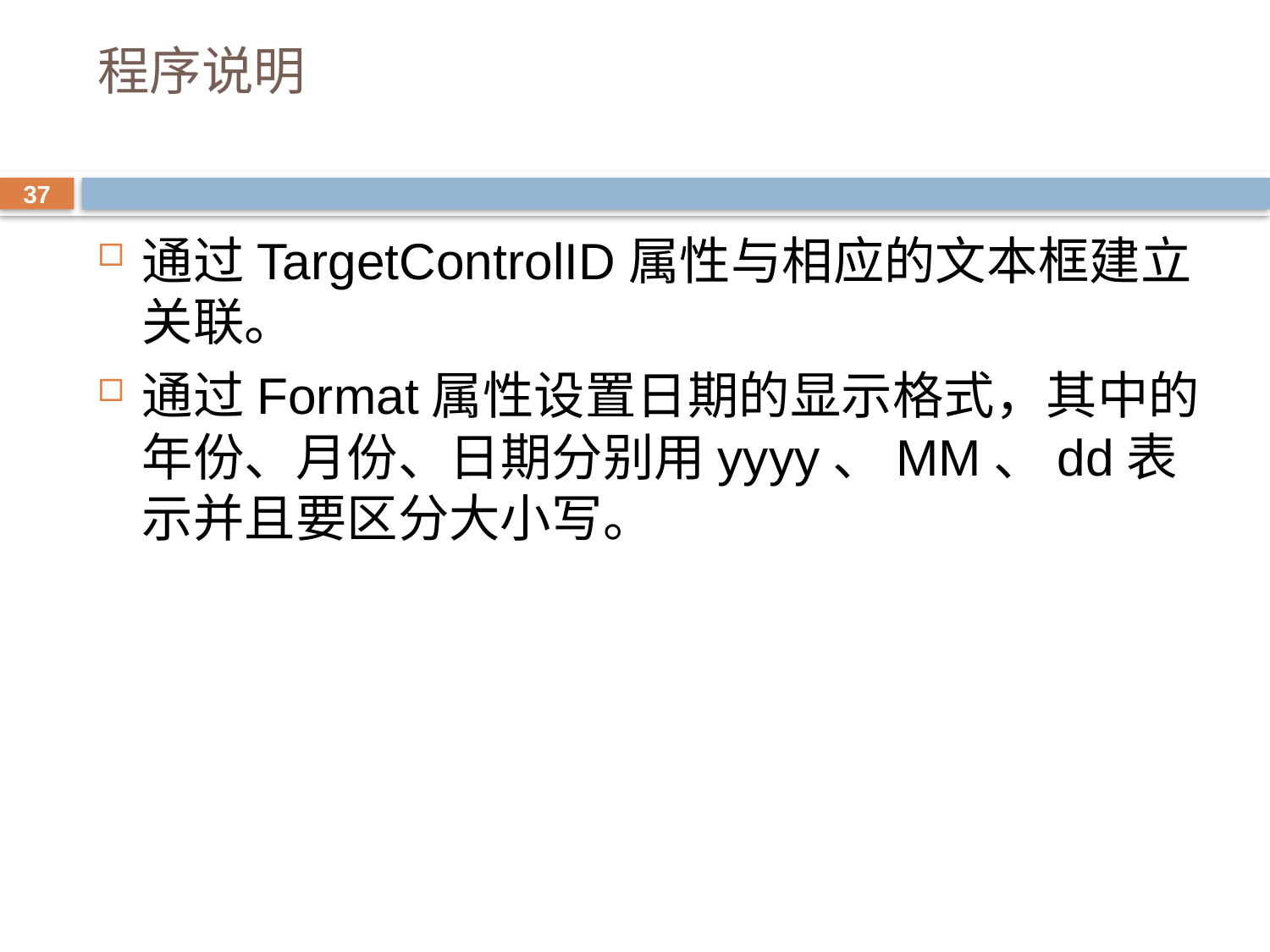

# 程序说明
37
通过TargetControlID属性与相应的文本框建立关联。
通过Format属性设置日期的显示格式，其中的年份、月份、日期分别用yyyy、MM、dd表示并且要区分大小写。